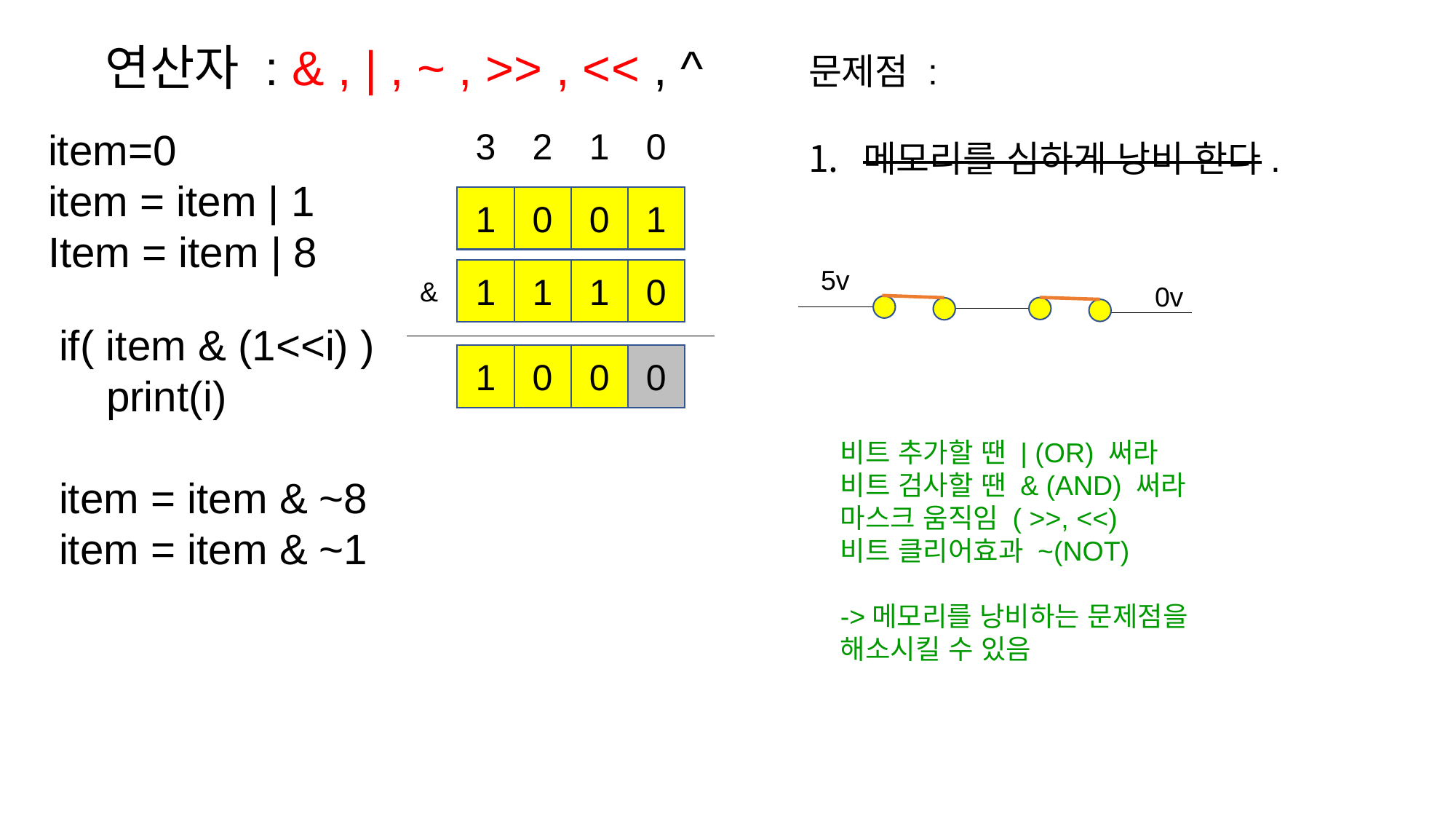

연산자 : & , | , ~ , >> , << , ^
문제점 :

메모리를 심하게 낭비 한다.

3
2
1
0
item=0
item = item | 1
Item = item | 8
1
0
0
1
5v
1
1
1
0
&
0v

if( item & (1<<i) )
    print(i)

item = item & ~8
item = item & ~1

1
0
0
0
비트 추가할 땐 | (OR) 써라
비트 검사할 땐 & (AND) 써라
마스크 움직임 ( >>, <<)
비트 클리어효과 ~(NOT)

->메모리를 낭비하는 문제점을 해소시킬 수 있음